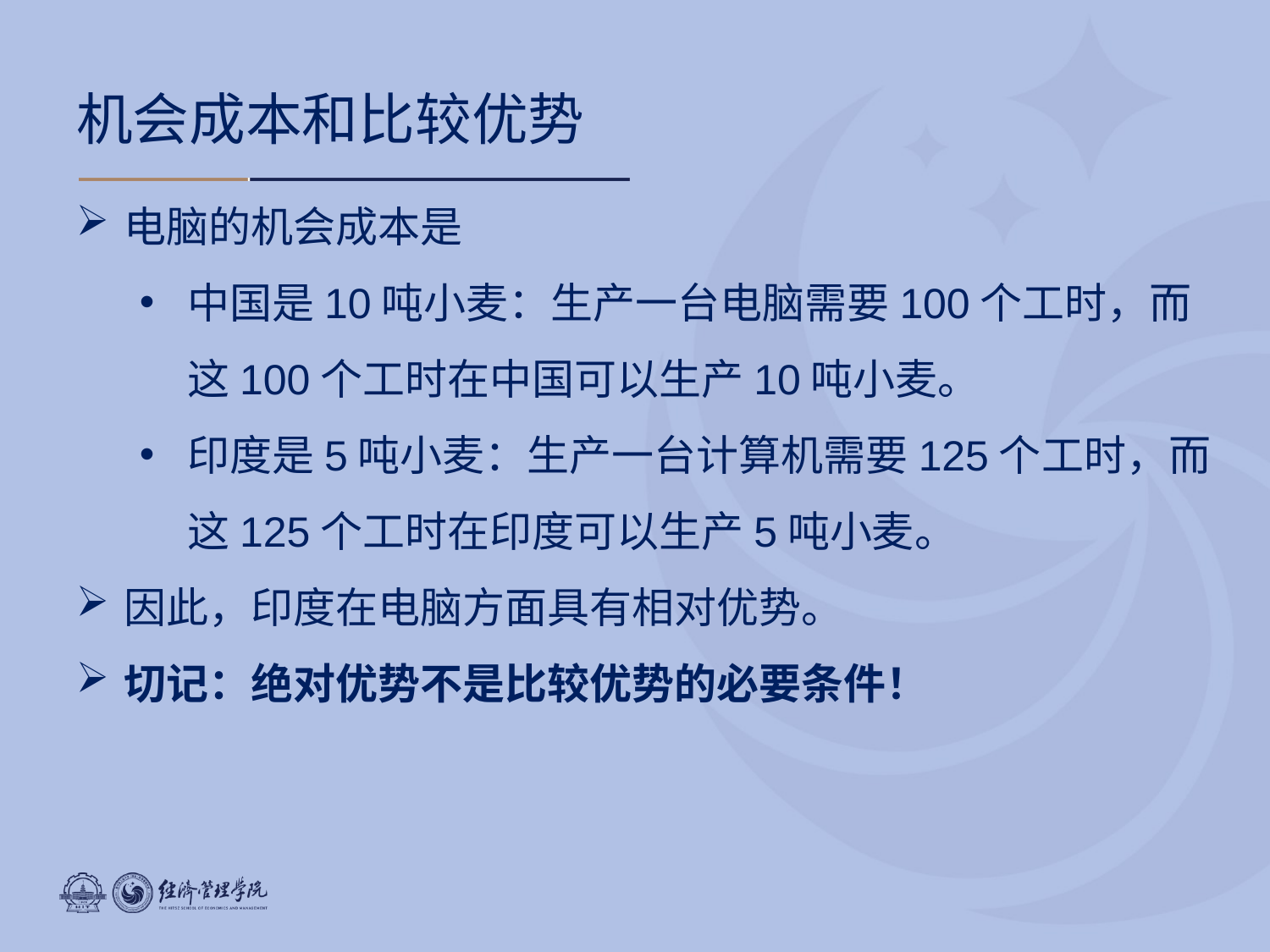

# 机会成本和比较优势
电脑的机会成本是
中国是10吨小麦：生产一台电脑需要100个工时，而这100个工时在中国可以生产10吨小麦。
印度是5吨小麦：生产一台计算机需要125个工时，而这125个工时在印度可以生产5吨小麦。
因此，印度在电脑方面具有相对优势。
切记：绝对优势不是比较优势的必要条件！